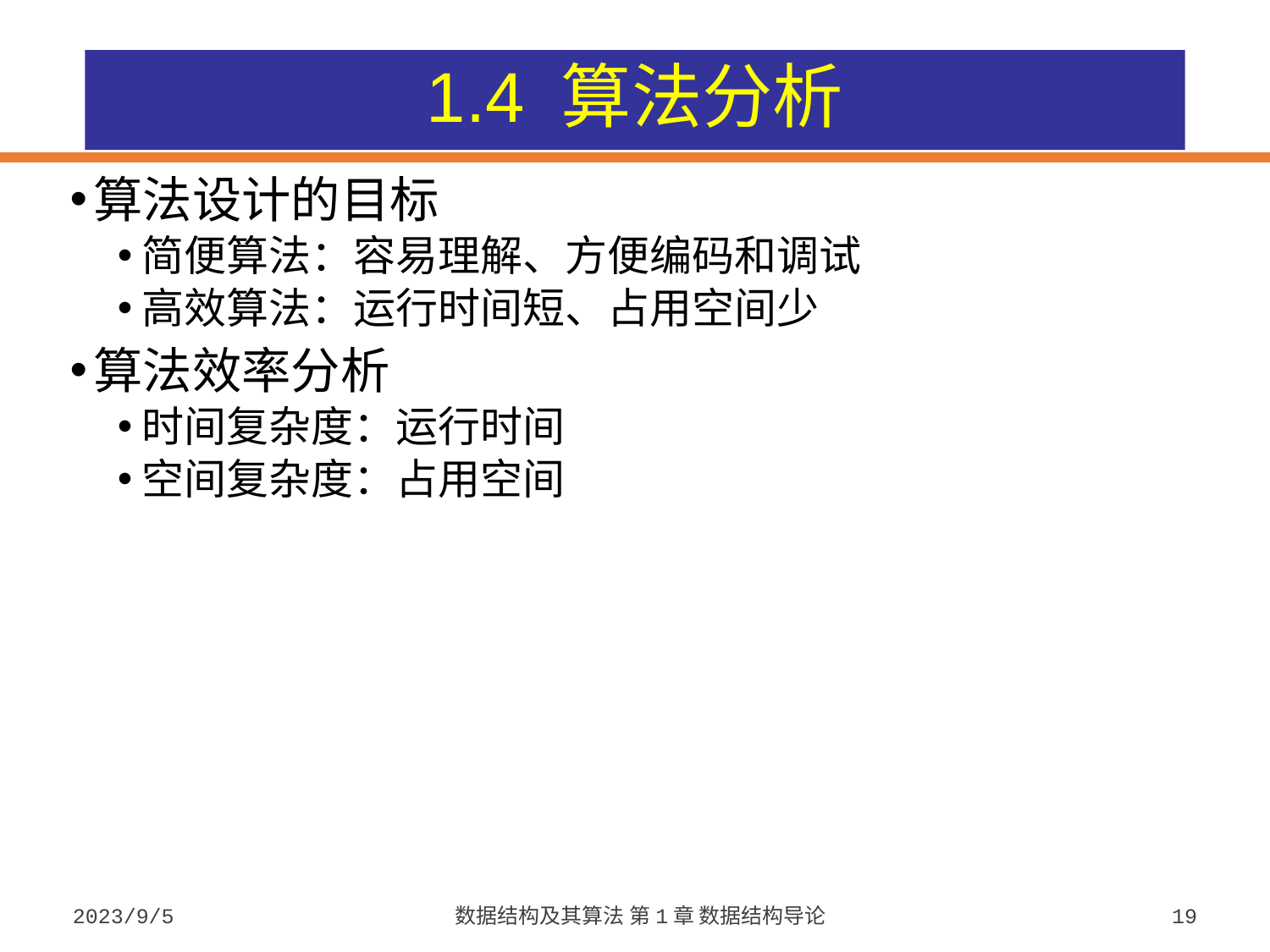

# 1.4 算法分析
算法设计的目标
简便算法：容易理解、方便编码和调试
高效算法：运行时间短、占用空间少
算法效率分析
时间复杂度：运行时间
空间复杂度：占用空间
2023/9/5
数据结构及其算法 第1章 数据结构导论
19